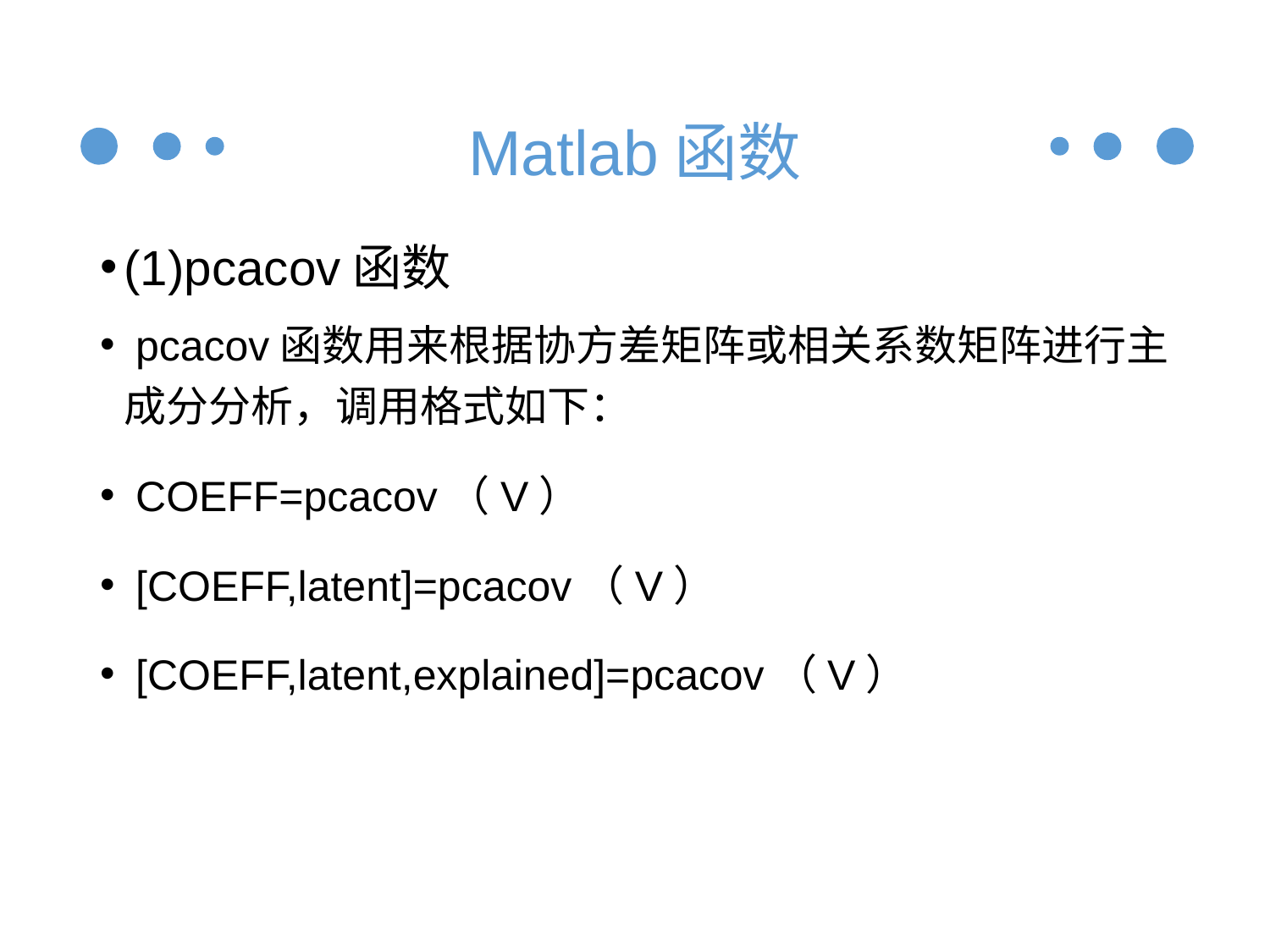

# Matlab函数
(1)pcacov函数
 pcacov函数用来根据协方差矩阵或相关系数矩阵进行主成分分析，调用格式如下：
 COEFF=pcacov（V）
 [COEFF,latent]=pcacov（V）
 [COEFF,latent,explained]=pcacov（V）